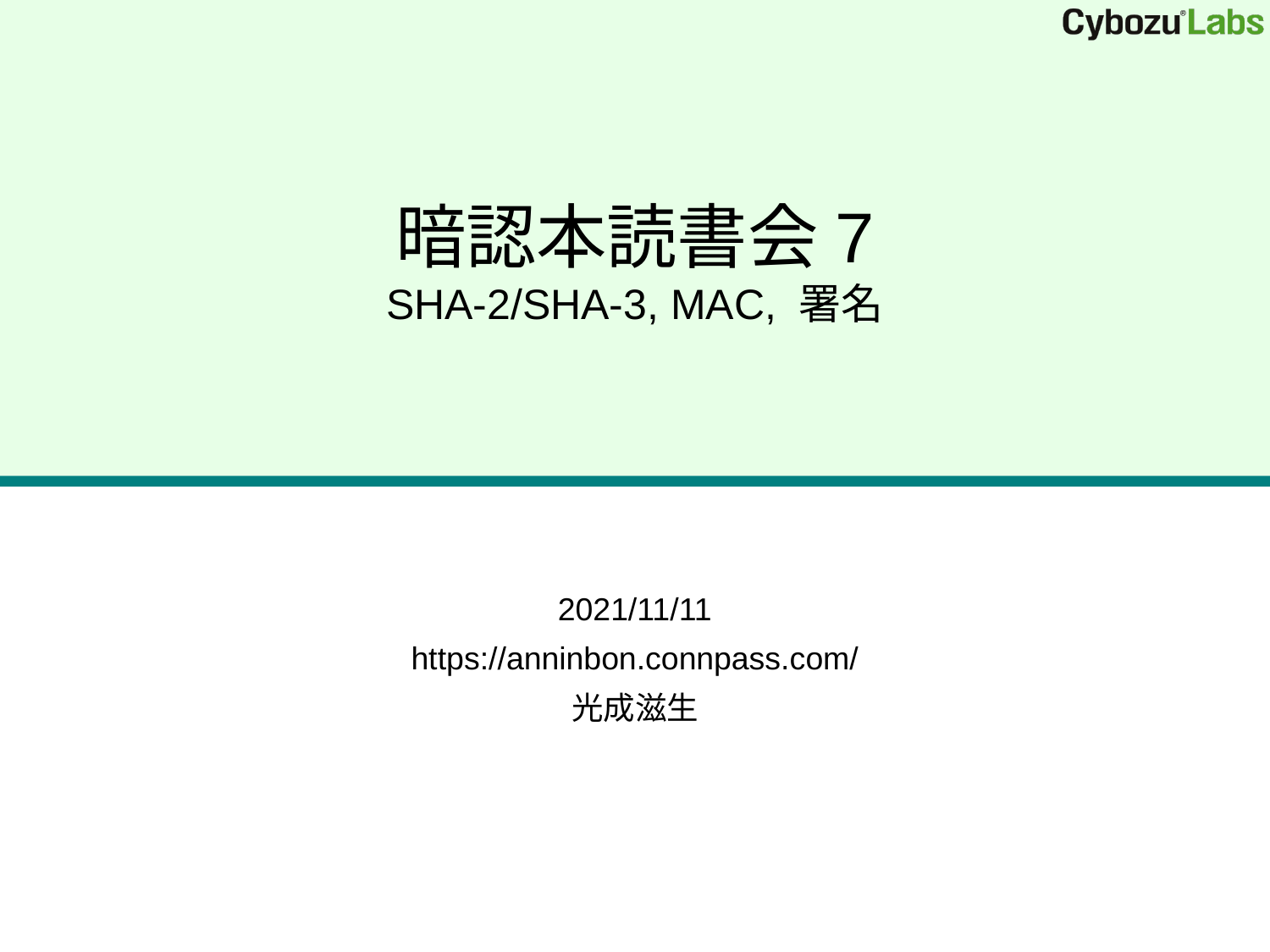

# 暗認本読書会7 SHA-2/SHA-3, MAC, 署名
2021/11/11
https://anninbon.connpass.com/
光成滋生